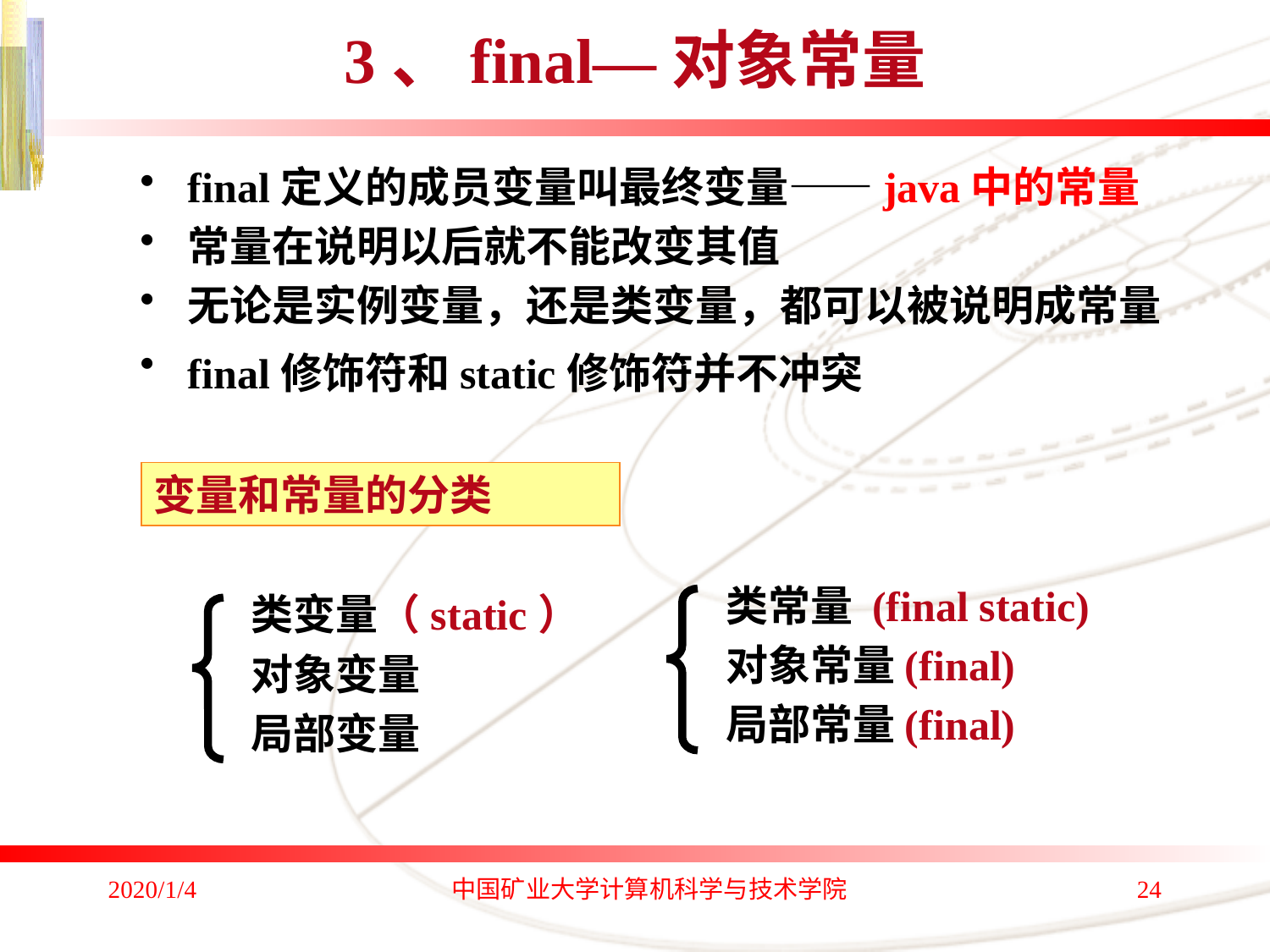

# 3、final—对象常量
final定义的成员变量叫最终变量——java中的常量
常量在说明以后就不能改变其值
无论是实例变量，还是类变量，都可以被说明成常量
final修饰符和static修饰符并不冲突
变量和常量的分类
类常量 (final static)
对象常量(final)
局部常量(final)
类变量（static）
对象变量
局部变量

2020/1/4
中国矿业大学计算机科学与技术学院
24